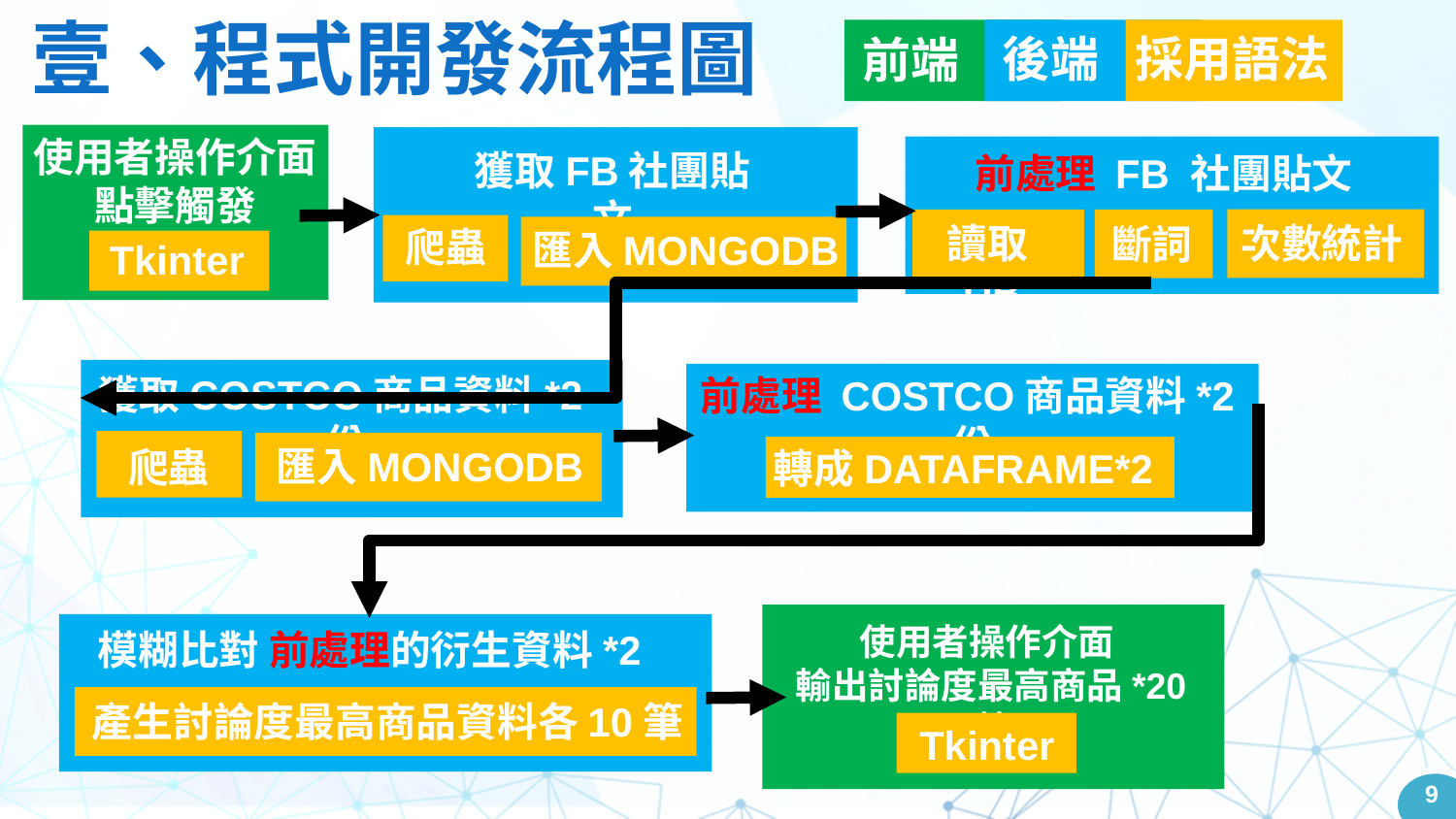

壹、程式開發流程圖

前端
後端
採用語法

使用者操作介面
點擊觸發
Tkinter

獲取FB社團貼文
前處理 FB 社團貼文

次數統計
讀取DB
斷詞

爬蟲

匯入MONGODB

獲取COSTCO商品資料*2份
前處理 COSTCO商品資料*2份

匯入MONGODB
爬蟲
轉成DATAFRAME*2

使用者操作介面
輸出討論度最高商品*20筆

模糊比對 前處理的衍生資料*2

產生討論度最高商品資料各10筆

Tkinter
9